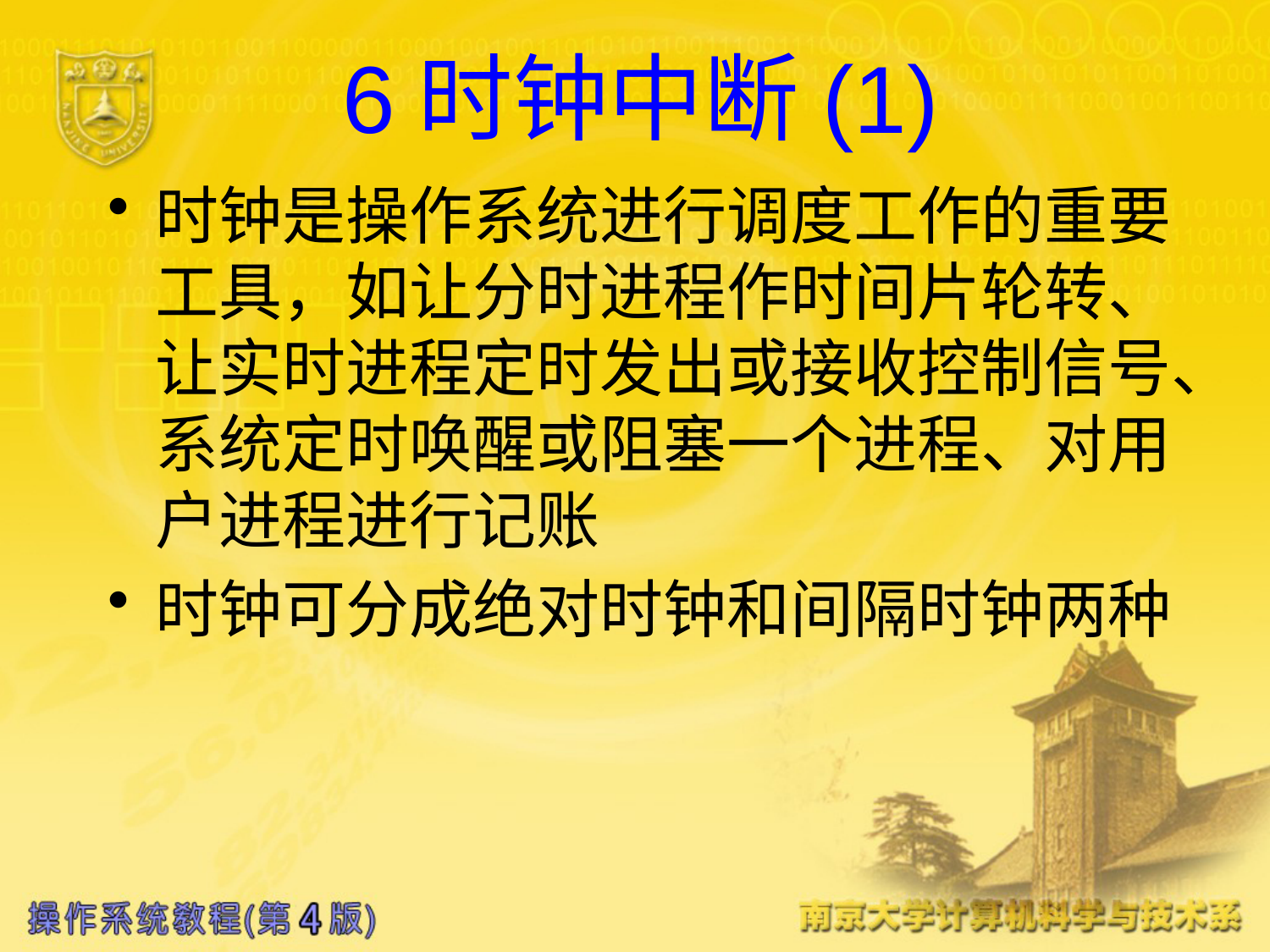

6时钟中断(1)
时钟是操作系统进行调度工作的重要工具，如让分时进程作时间片轮转、让实时进程定时发出或接收控制信号、系统定时唤醒或阻塞一个进程、对用户进程进行记账
时钟可分成绝对时钟和间隔时钟两种